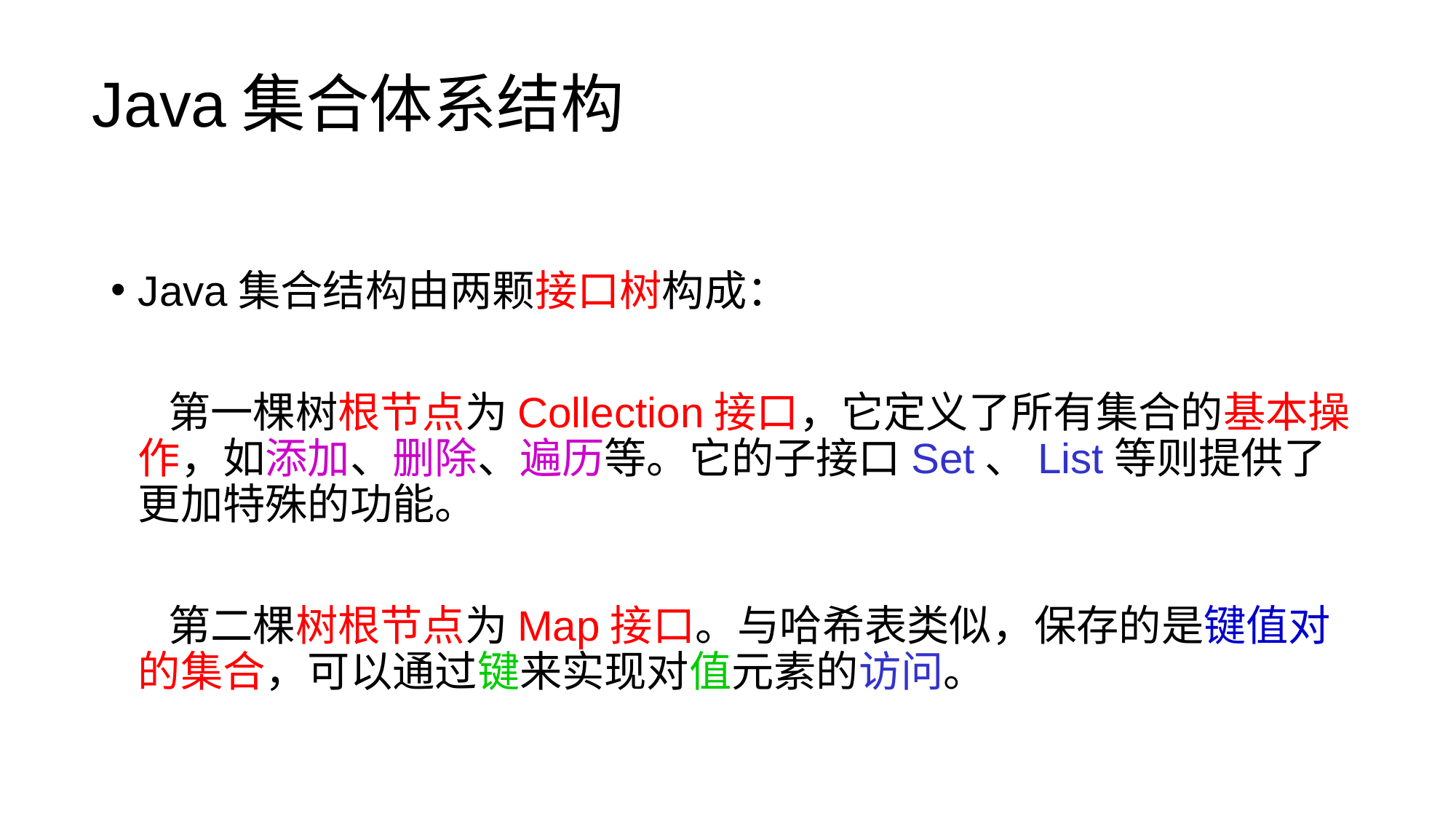

# Java集合体系结构
Java集合结构由两颗接口树构成：

     第一棵树根节点为Collection接口，它定义了所有集合的基本操作，如添加、删除、遍历等。它的子接口Set、List等则提供了更加特殊的功能。

     第二棵树根节点为Map接口。与哈希表类似，保存的是键值对的集合，可以通过键来实现对值元素的访问。